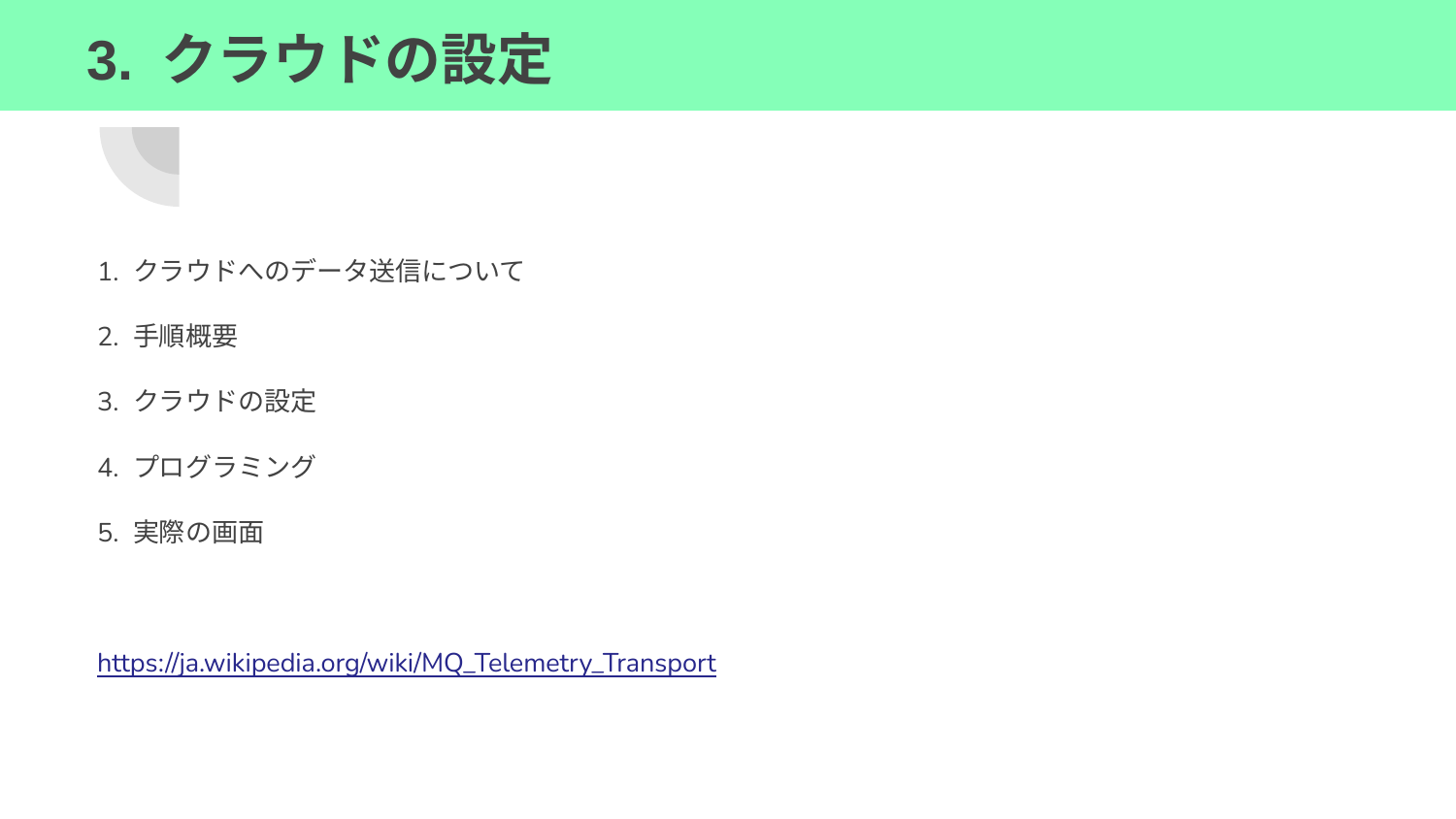

# 3. クラウドの設定
1. クラウドへのデータ送信について
2. 手順概要
3. クラウドの設定
4. プログラミング
5. 実際の画面

https://ja.wikipedia.org/wiki/MQ_Telemetry_Transport